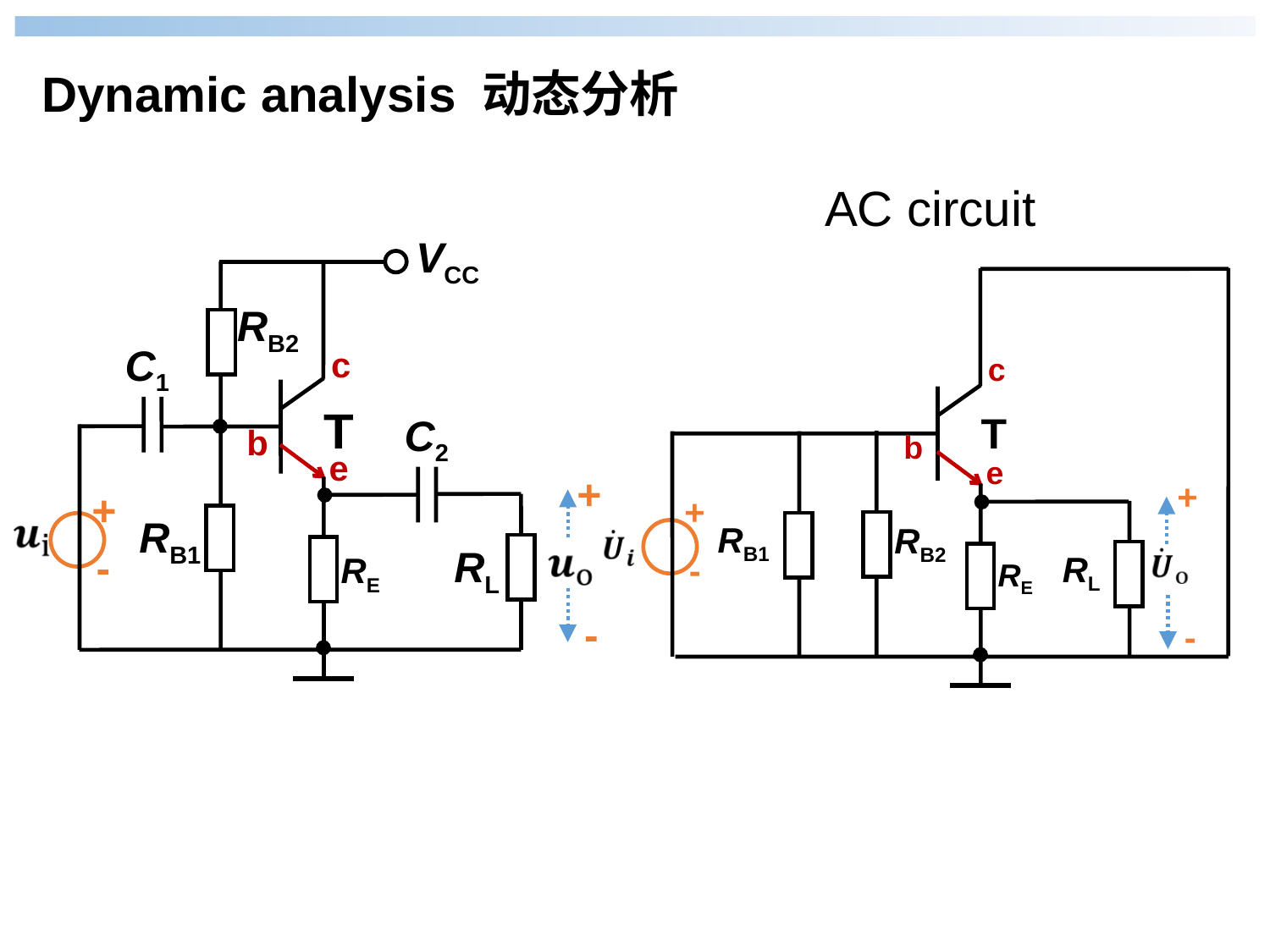

Dynamic analysis 动态分析
AC circuit
VCC

RB2

+

-
+
-

RL

C1
T

C2

c
b
e

RE

RB1

+

-
+
-

RL

T

c
b
e
RE

RB1

RB2